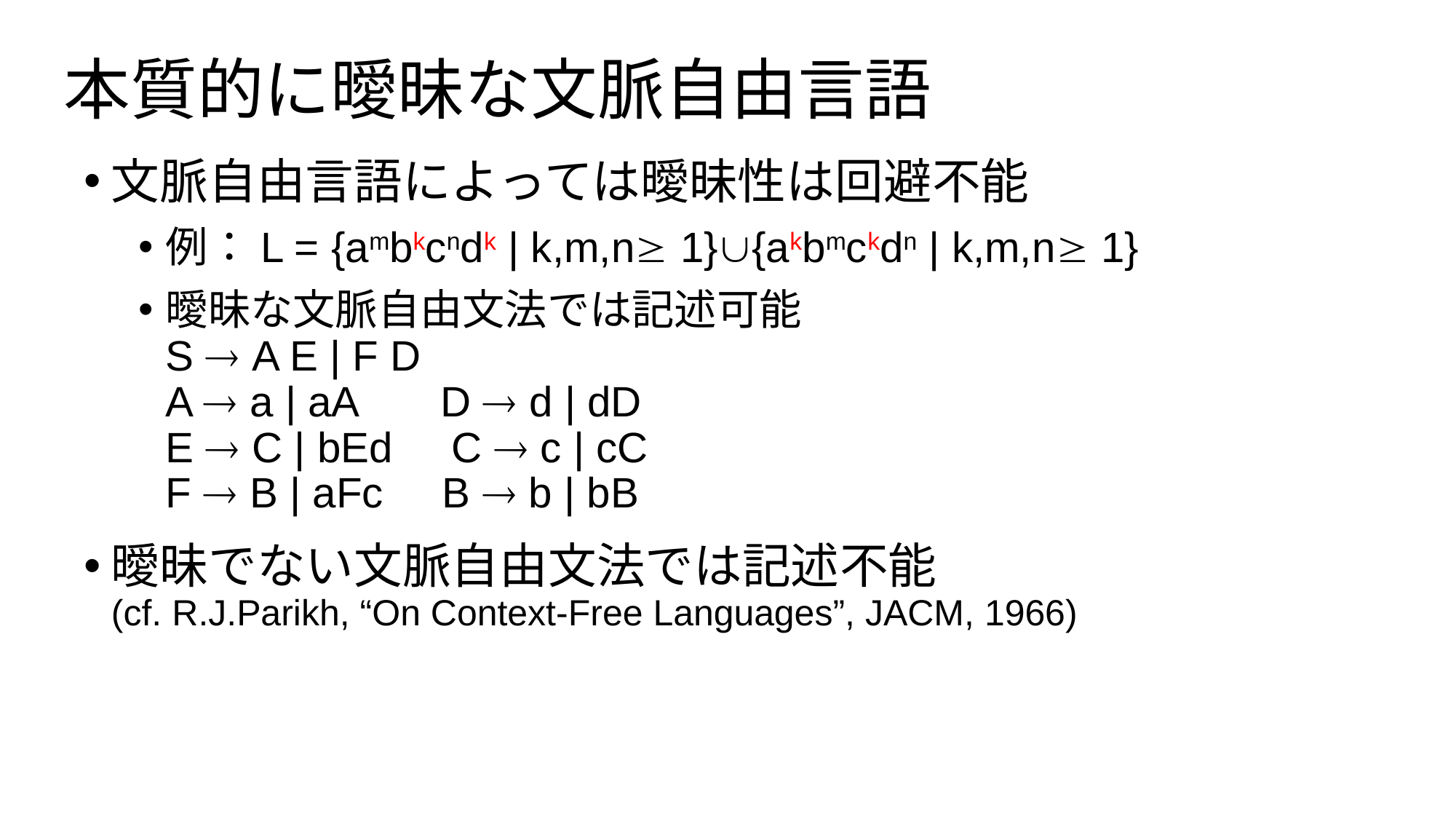

# 本質的に曖昧な文脈自由言語
文脈自由言語によっては曖昧性は回避不能
例：L = {ambkcndk | k,m,n≥ 1}∪{akbmckdn | k,m,n≥ 1}
曖昧な文脈自由文法では記述可能
S → A E | F D
A → a | aA       D → d | dD
E → C | bEd     C → c | cC
F → B | aFc     B → b | bB
曖昧でない文脈自由文法では記述不能
(cf. R.J.Parikh, “On Context-Free Languages”, JACM, 1966)